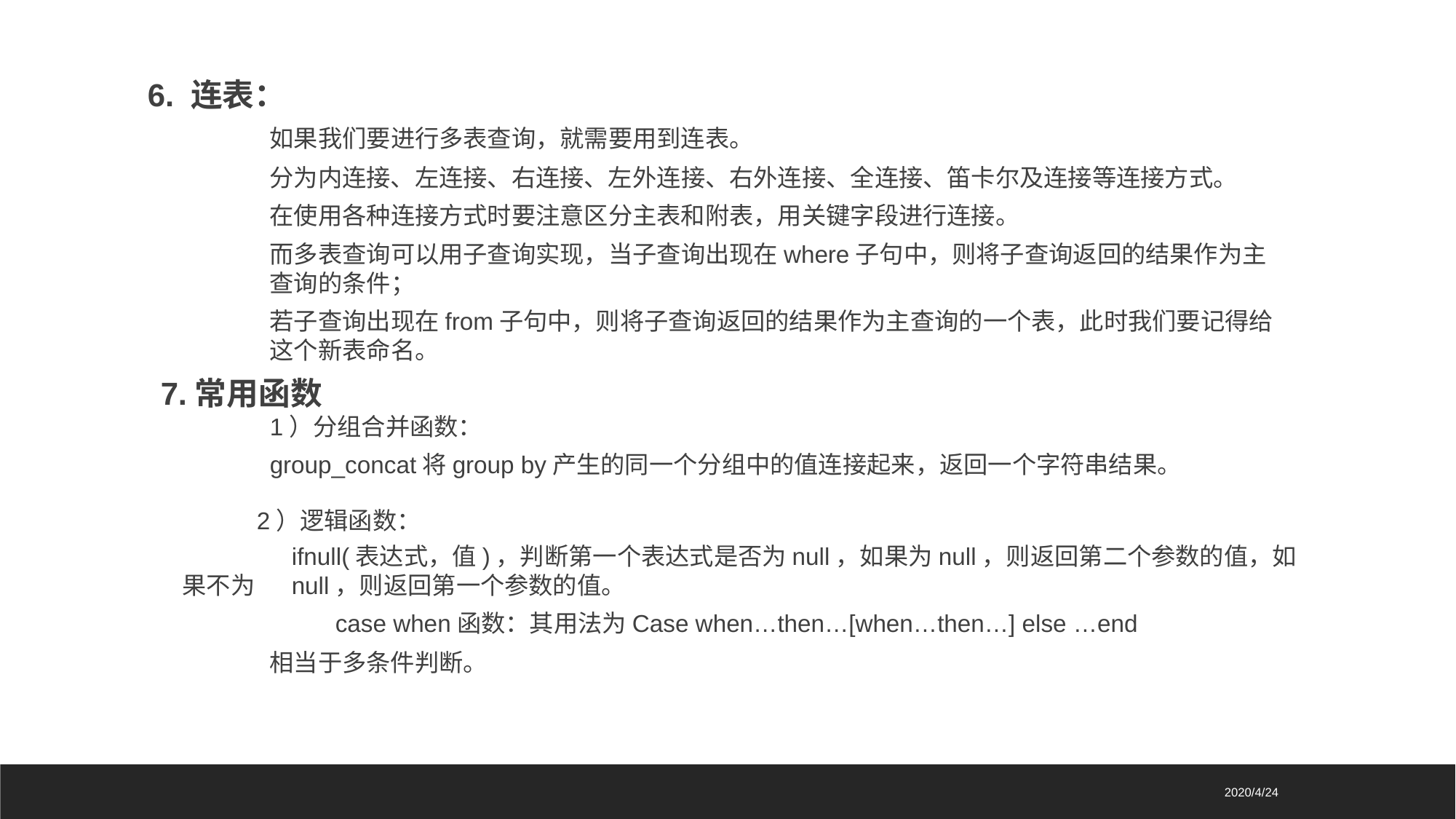

6. 连表：
 	如果我们要进行多表查询，就需要用到连表。
	分为内连接、左连接、右连接、左外连接、右外连接、全连接、笛卡尔及连接等连接方式。
	在使用各种连接方式时要注意区分主表和附表，用关键字段进行连接。
	而多表查询可以用子查询实现，当子查询出现在where子句中，则将子查询返回的结果作为主	查询的条件；
	若子查询出现在from子句中，则将子查询返回的结果作为主查询的一个表，此时我们要记得给	这个新表命名。
7.常用函数
	1）分组合并函数：
	group_concat将group by产生的同一个分组中的值连接起来，返回一个字符串结果。
	2）逻辑函数：
	ifnull(表达式，值)，判断第一个表达式是否为null，如果为null，则返回第二个参数的值，如果不为	null，则返回第一个参数的值。
	case when函数：其用法为Case when…then…[when…then…] else …end
	相当于多条件判断。

2020/4/24